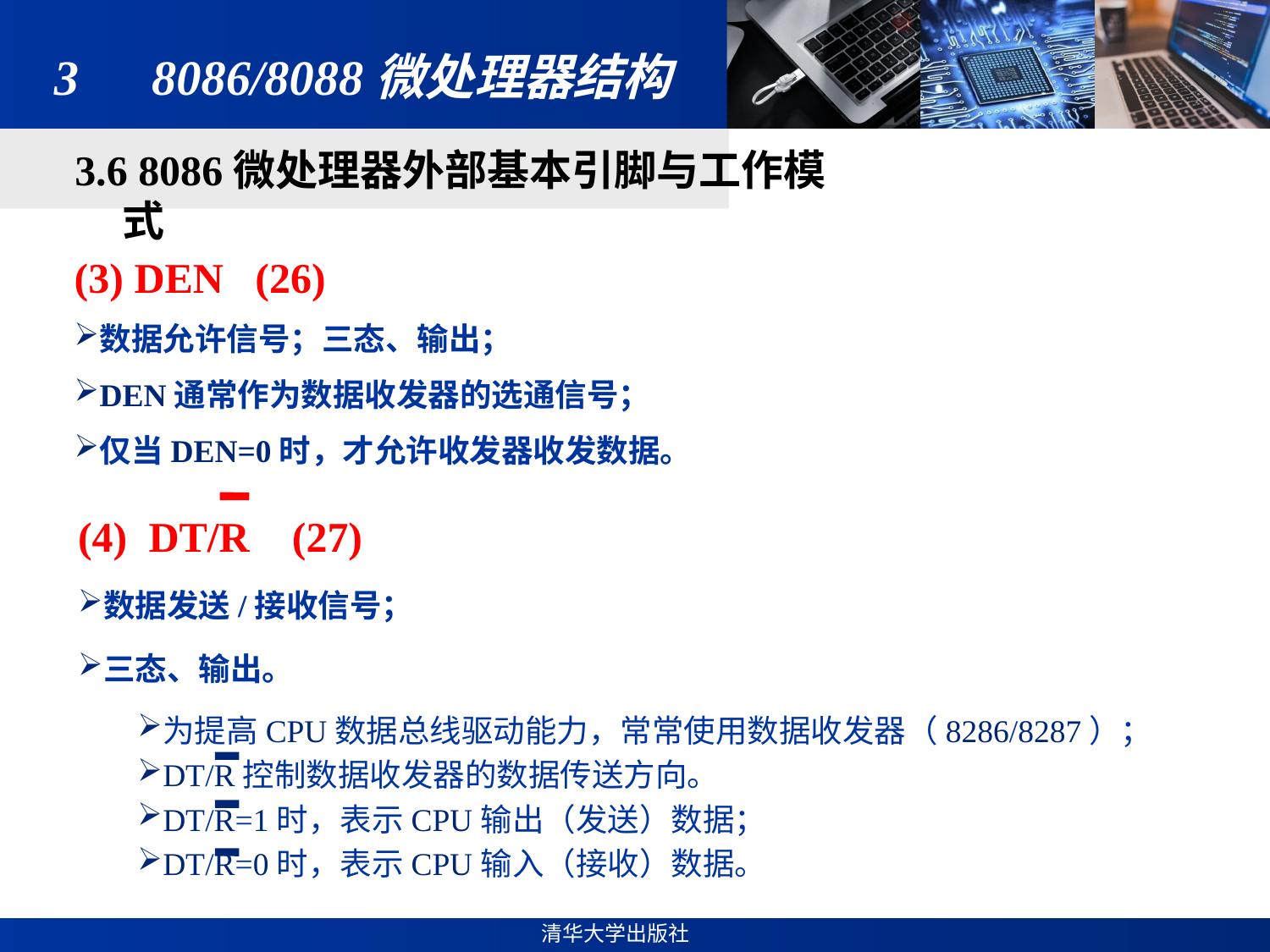

# 3　8086/8088微处理器结构
3.6 8086微处理器外部基本引脚与工作模式

(3) DEN   (26)
数据允许信号；三态、输出；
DEN通常作为数据收发器的选通信号；
仅当DEN=0时，才允许收发器收发数据。
(4)  DT/R    (27)
数据发送/接收信号；
三态、输出。

为提高CPU数据总线驱动能力，常常使用数据收发器（8286/8287）；
DT/R控制数据收发器的数据传送方向。
DT/R=1时，表示CPU输出（发送）数据；
DT/R=0时，表示CPU输入（接收）数据。